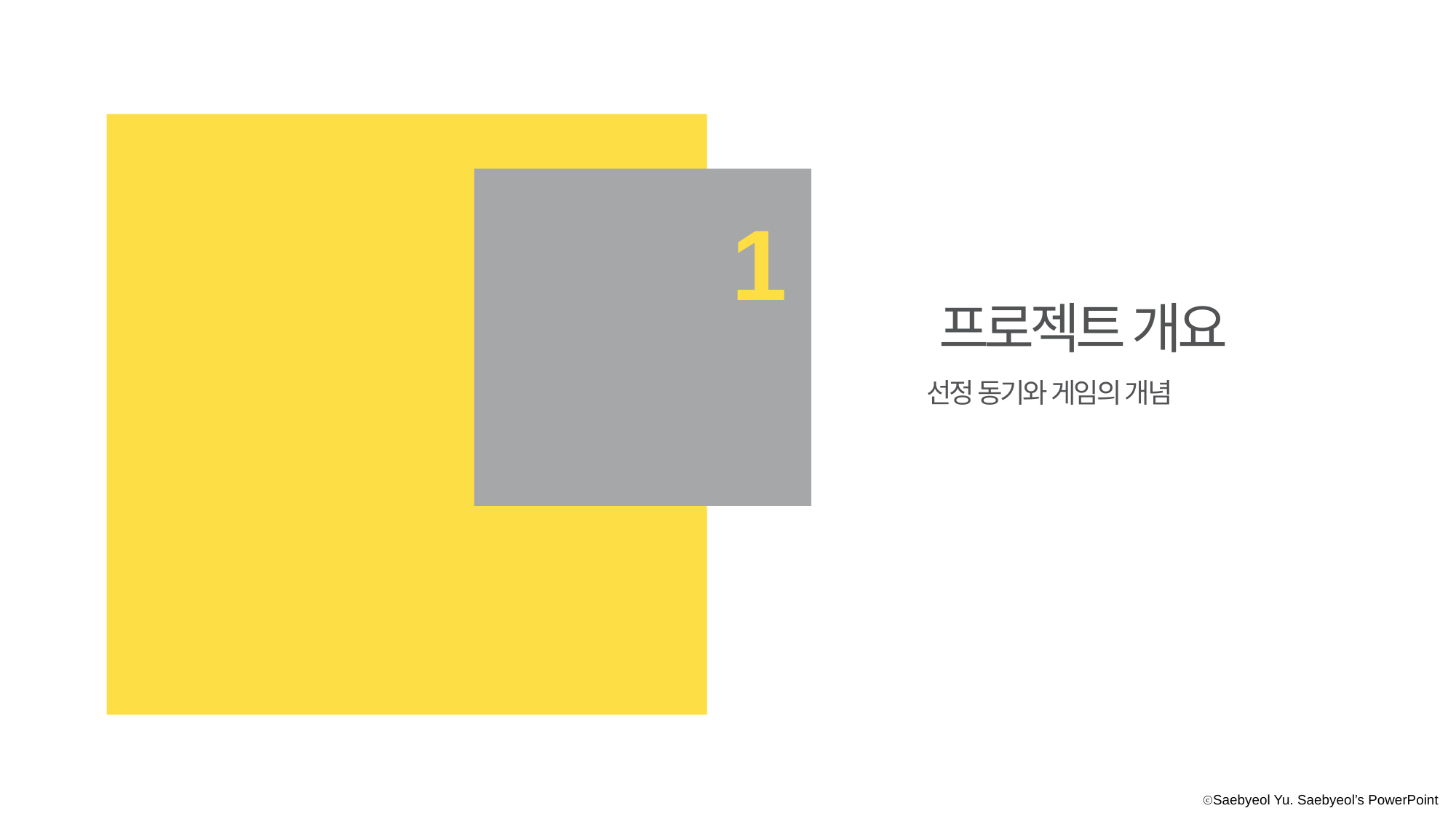

1
프로젝트 개요
선정 동기와 게임의 개념